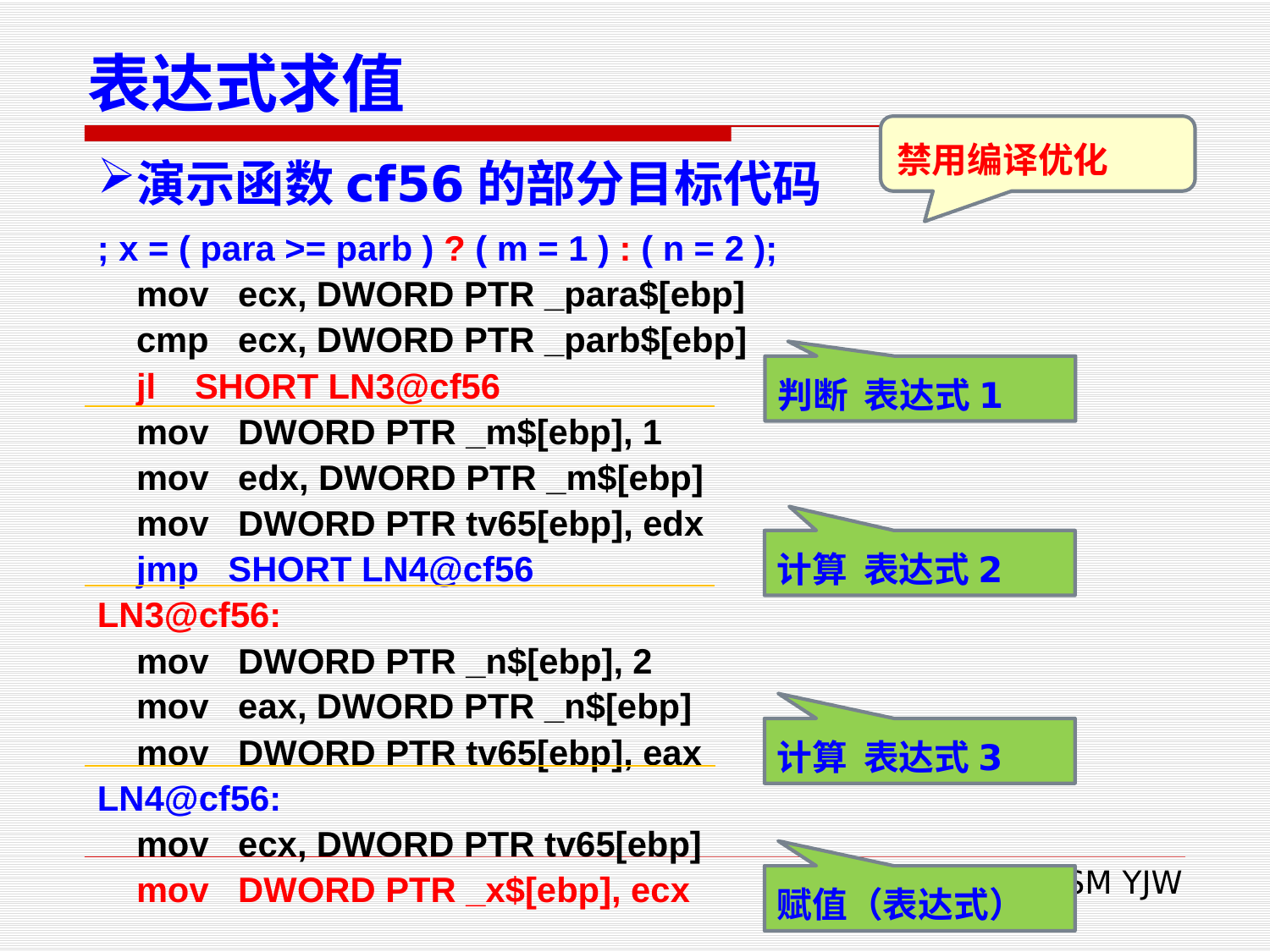

# 表达式求值
禁用编译优化
演示函数cf56的部分目标代码
; x = ( para >= parb ) ? ( m = 1 ) : ( n = 2 );
    mov   ecx, DWORD PTR _para$[ebp]
    cmp   ecx, DWORD PTR _parb$[ebp]
    jl    SHORT LN3@cf56
    mov   DWORD PTR _m$[ebp], 1
    mov   edx, DWORD PTR _m$[ebp]
    mov   DWORD PTR tv65[ebp], edx
    jmp   SHORT LN4@cf56
LN3@cf56:
    mov   DWORD PTR _n$[ebp], 2
    mov   eax, DWORD PTR _n$[ebp]
    mov   DWORD PTR tv65[ebp], eax
LN4@cf56:
    mov   ecx, DWORD PTR tv65[ebp]
    mov   DWORD PTR _x$[ebp], ecx
判断  表达式1
计算  表达式2
计算  表达式3
赋值（表达式）